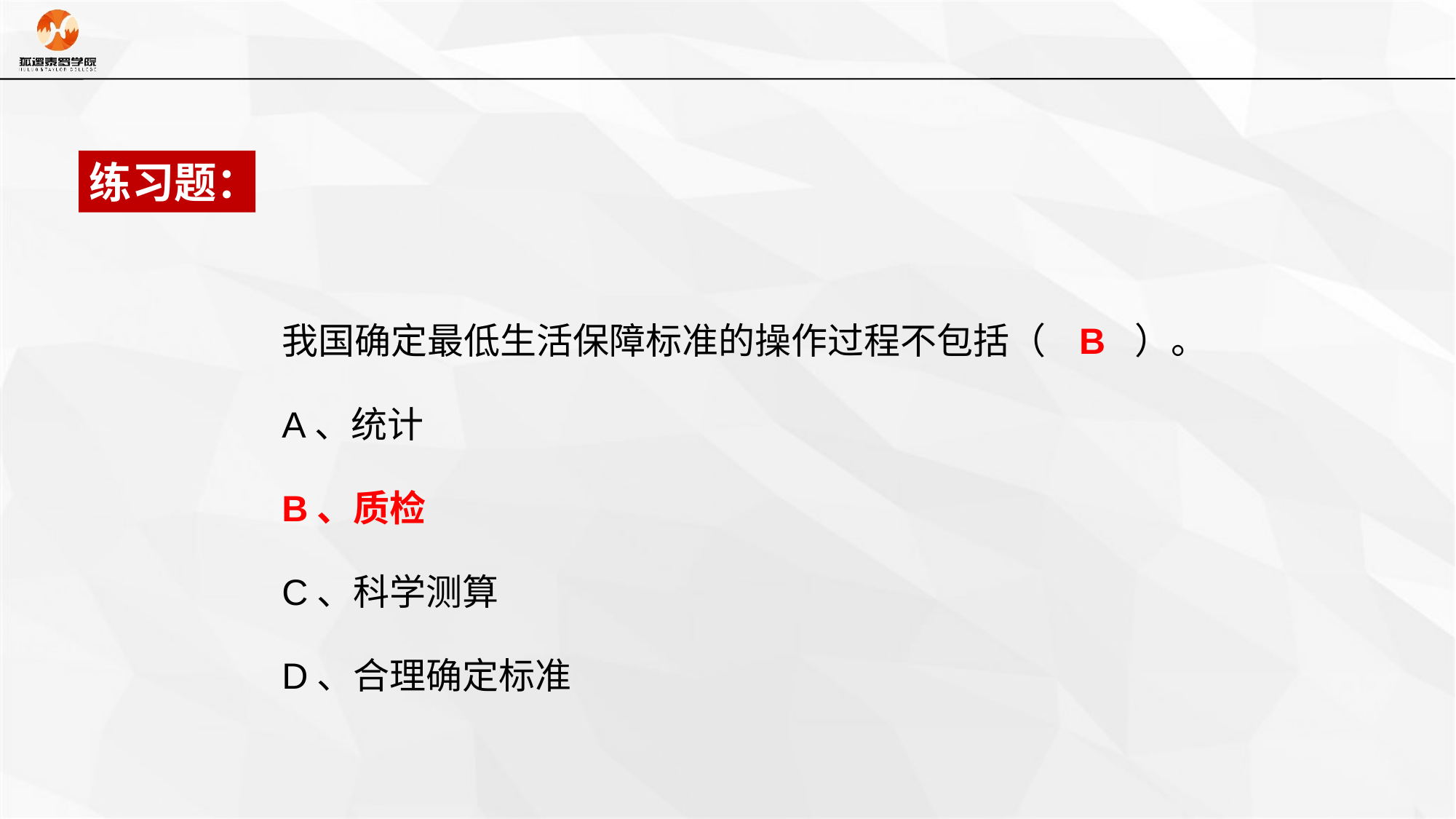

练习题：
我国确定最低生活保障标准的操作过程不包括（   B  ）。
A、统计
B、质检
C、科学测算
D、合理确定标准